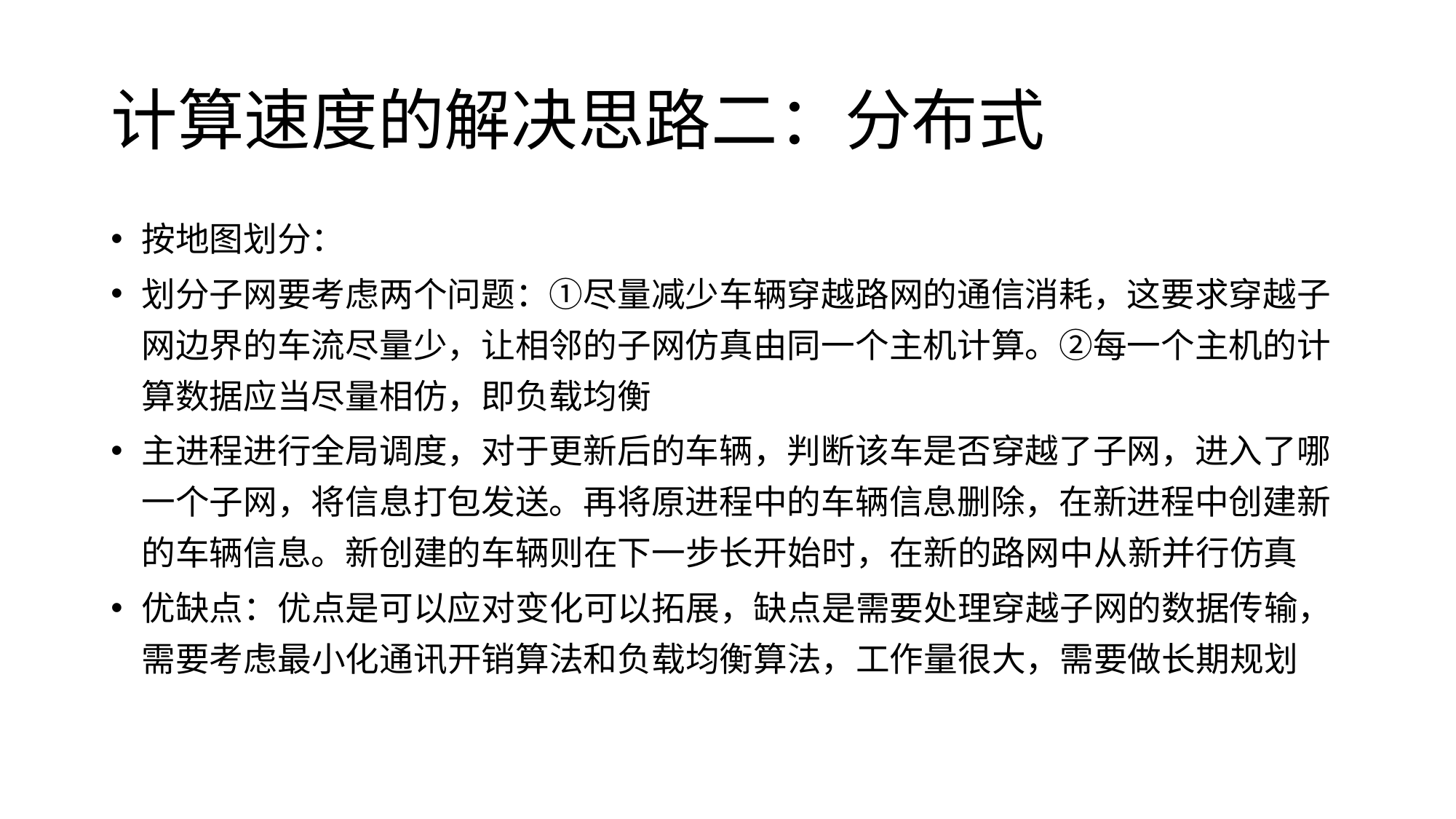

# 计算速度的解决思路二：分布式
按地图划分：
划分子网要考虑两个问题：①尽量减少车辆穿越路网的通信消耗，这要求穿越子网边界的车流尽量少，让相邻的子网仿真由同一个主机计算。②每一个主机的计算数据应当尽量相仿，即负载均衡
主进程进行全局调度，对于更新后的车辆，判断该车是否穿越了子网，进入了哪一个子网，将信息打包发送。再将原进程中的车辆信息删除，在新进程中创建新的车辆信息。新创建的车辆则在下一步长开始时，在新的路网中从新并行仿真
优缺点：优点是可以应对变化可以拓展，缺点是需要处理穿越子网的数据传输，需要考虑最小化通讯开销算法和负载均衡算法，工作量很大，需要做长期规划